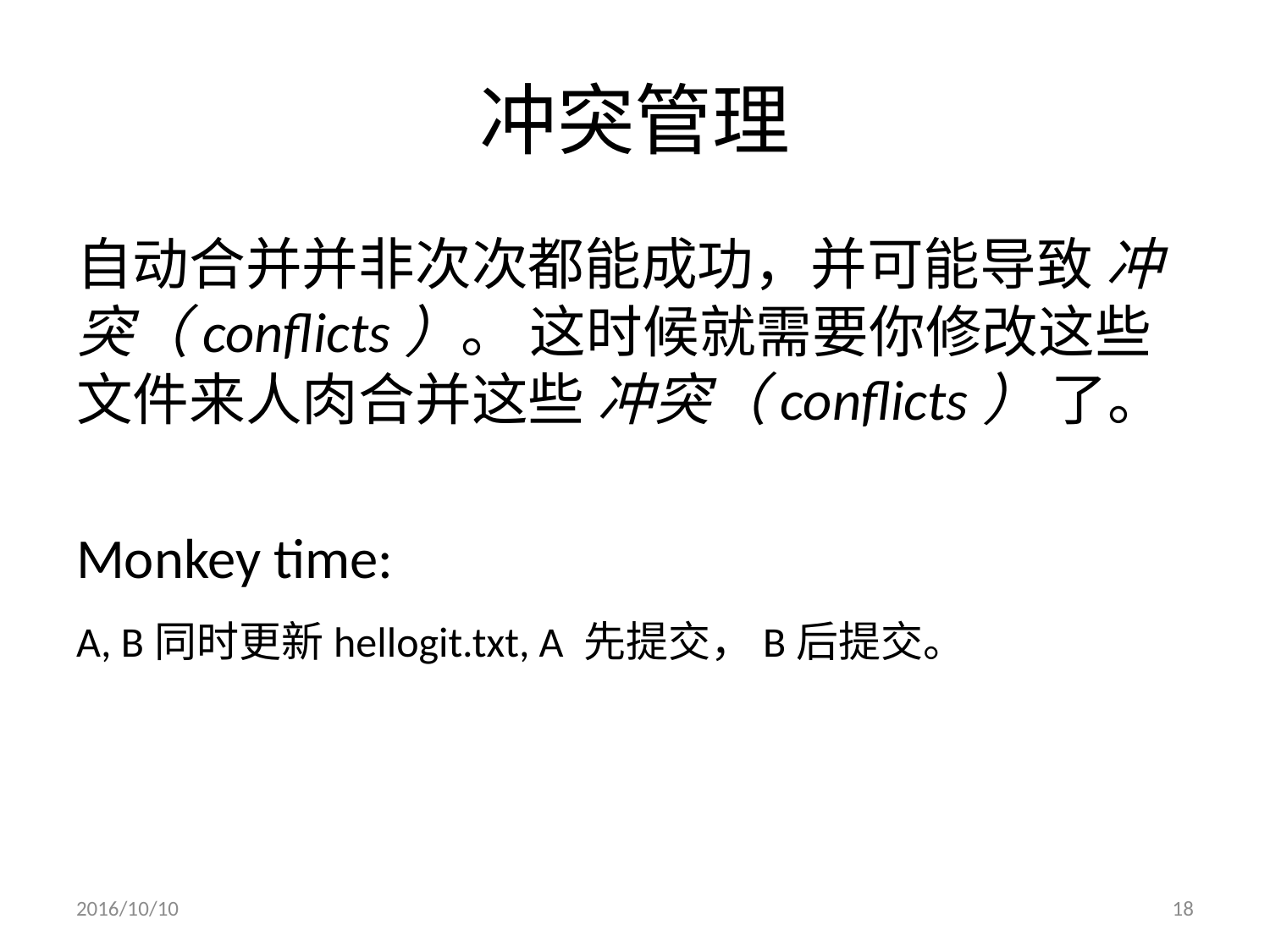

# 冲突管理
自动合并并非次次都能成功，并可能导致 冲突（conflicts）。 这时候就需要你修改这些文件来人肉合并这些 冲突（conflicts） 了。

Monkey time:
A, B同时更新hellogit.txt, A 先提交，B后提交。
2016/10/10
18